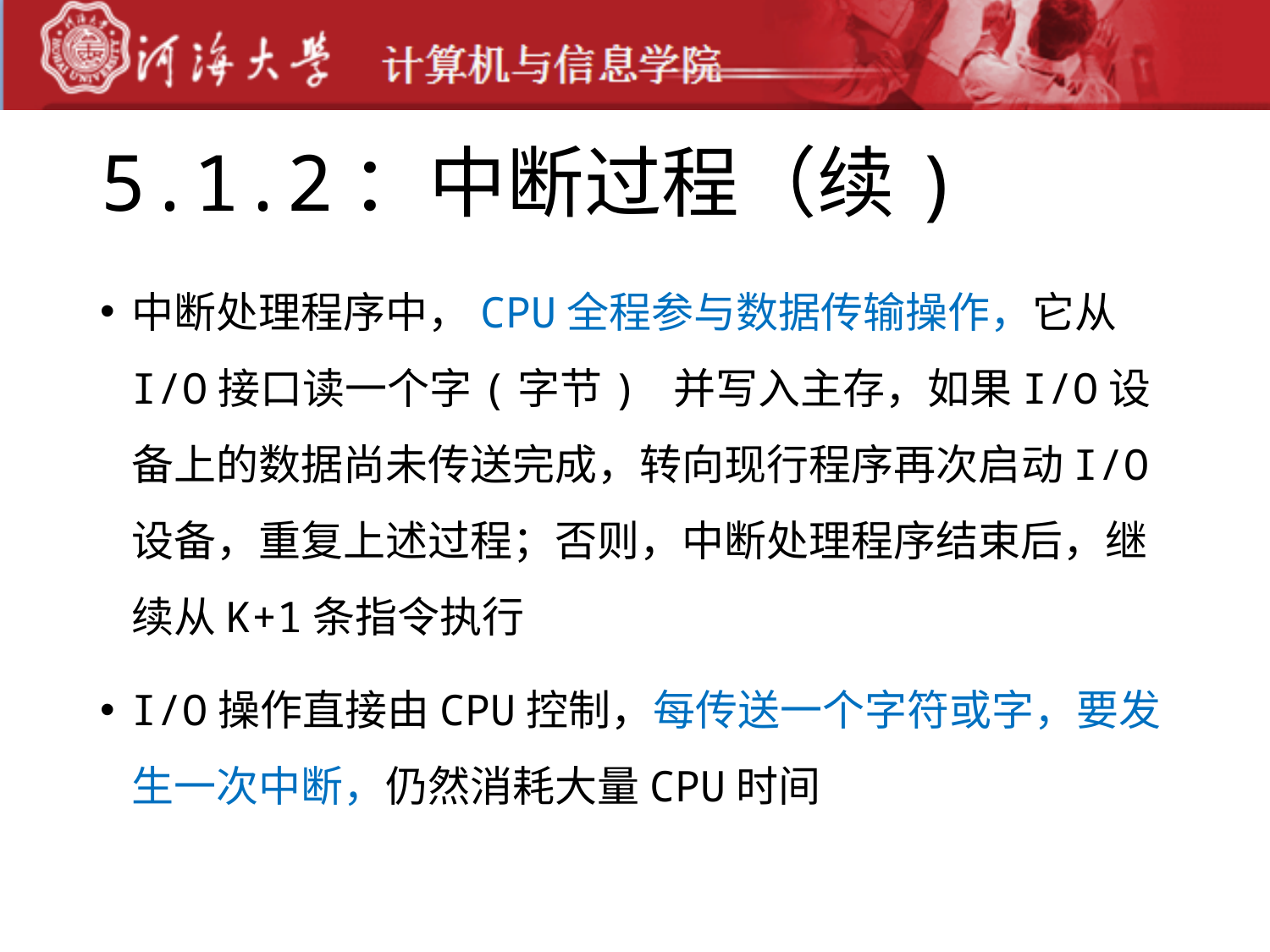

# 5.1.2：中断过程（续)
中断处理程序中，CPU全程参与数据传输操作，它从I/O接口读一个字(字节) 并写入主存，如果I/O设备上的数据尚未传送完成，转向现行程序再次启动I/O设备，重复上述过程；否则，中断处理程序结束后，继续从K+1条指令执行
I/O操作直接由CPU控制，每传送一个字符或字，要发生一次中断，仍然消耗大量CPU时间